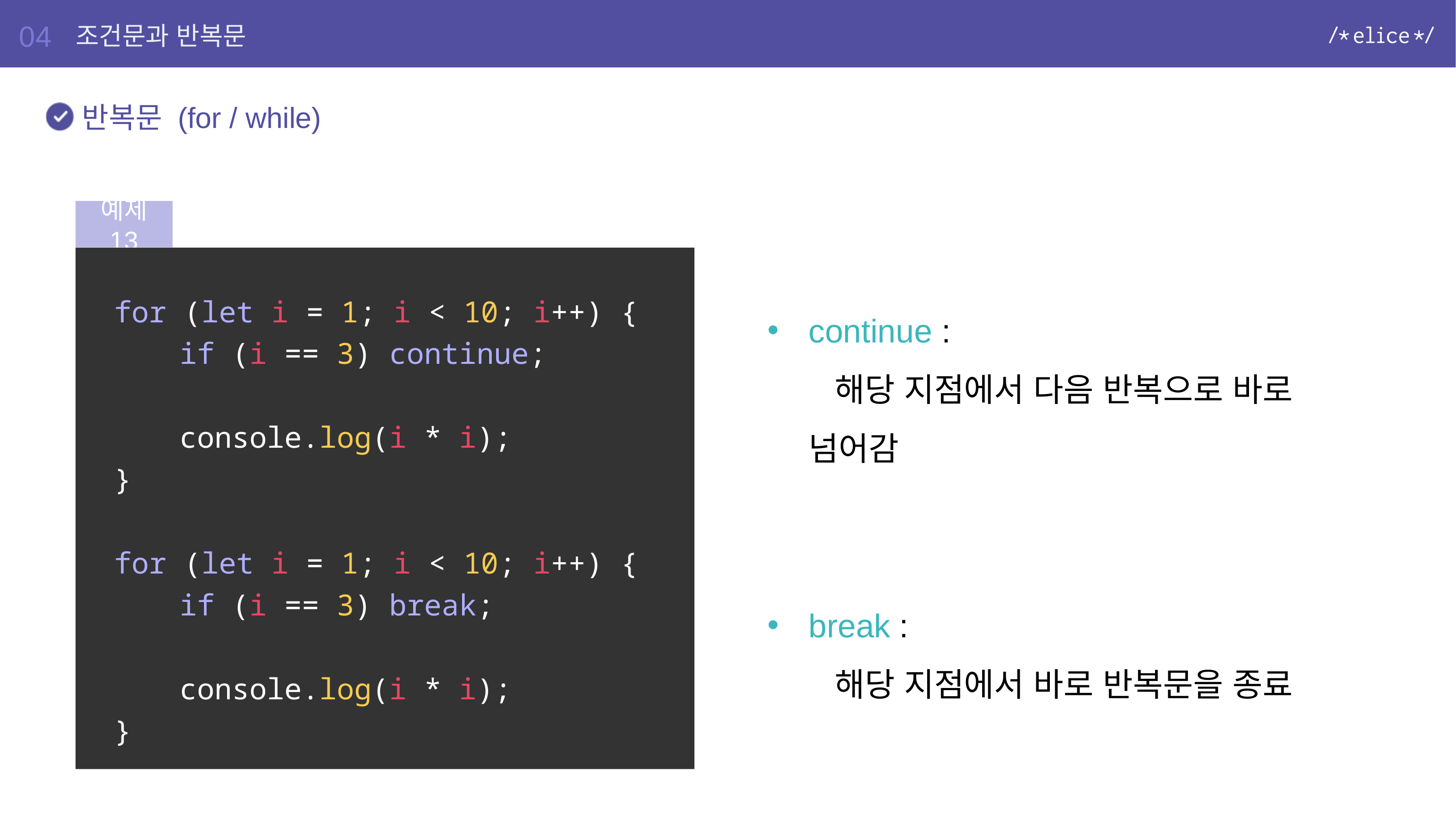

04
조건문과 반복문
반복문 (for / while)
예제 13
for (let i = 1; i < 10; i++) {
	if (i == 3) continue;

	console.log(i * i);
}

for (let i = 1; i < 10; i++) {
	if (i == 3) break;

	console.log(i * i);
}

continue :
  해당 지점에서 다음 반복으로 바로 넘어감

break :
  해당 지점에서 바로 반복문을 종료